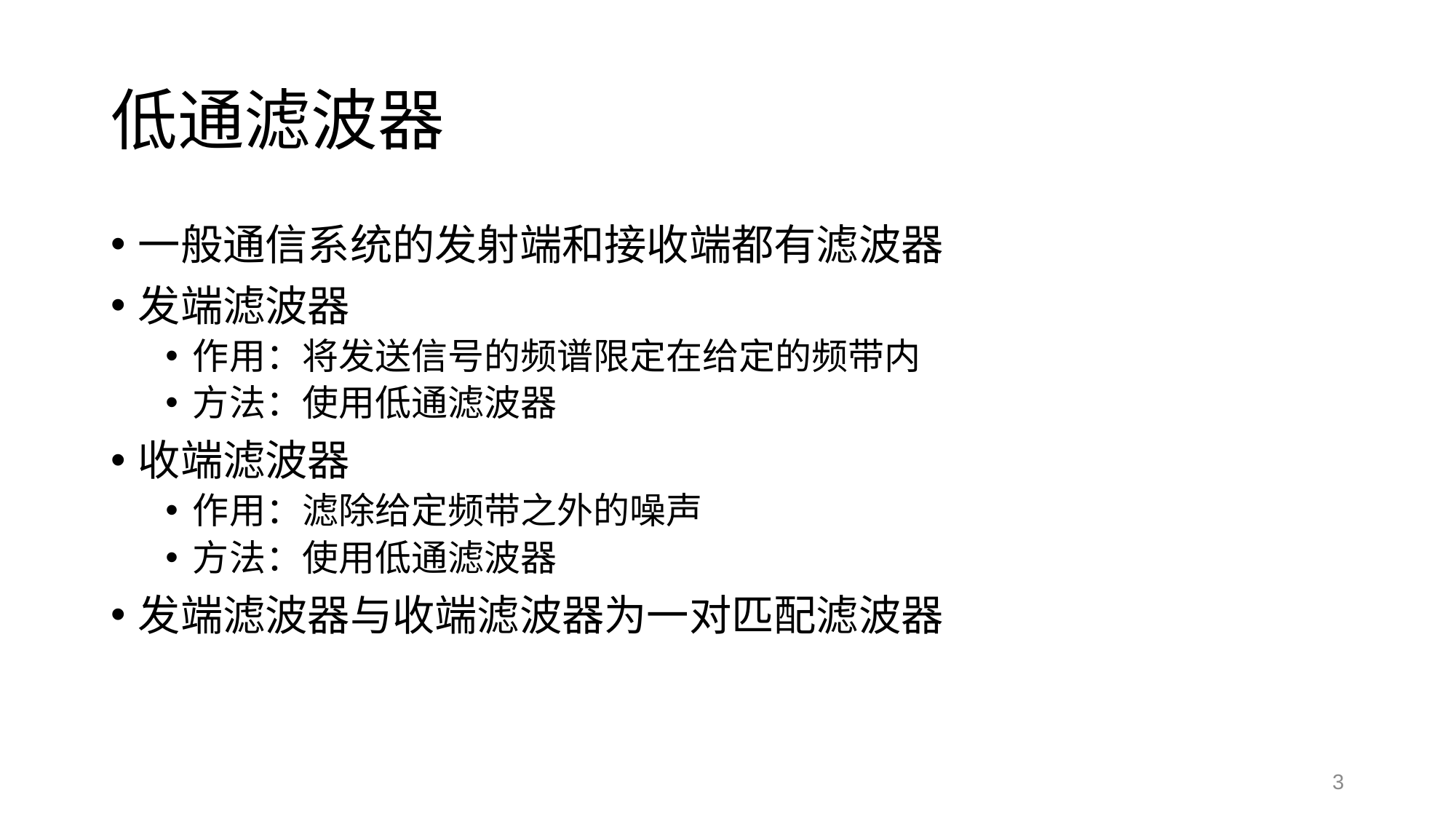

# 低通滤波器
一般通信系统的发射端和接收端都有滤波器
发端滤波器
作用：将发送信号的频谱限定在给定的频带内
方法：使用低通滤波器
收端滤波器
作用：滤除给定频带之外的噪声
方法：使用低通滤波器
发端滤波器与收端滤波器为一对匹配滤波器

3